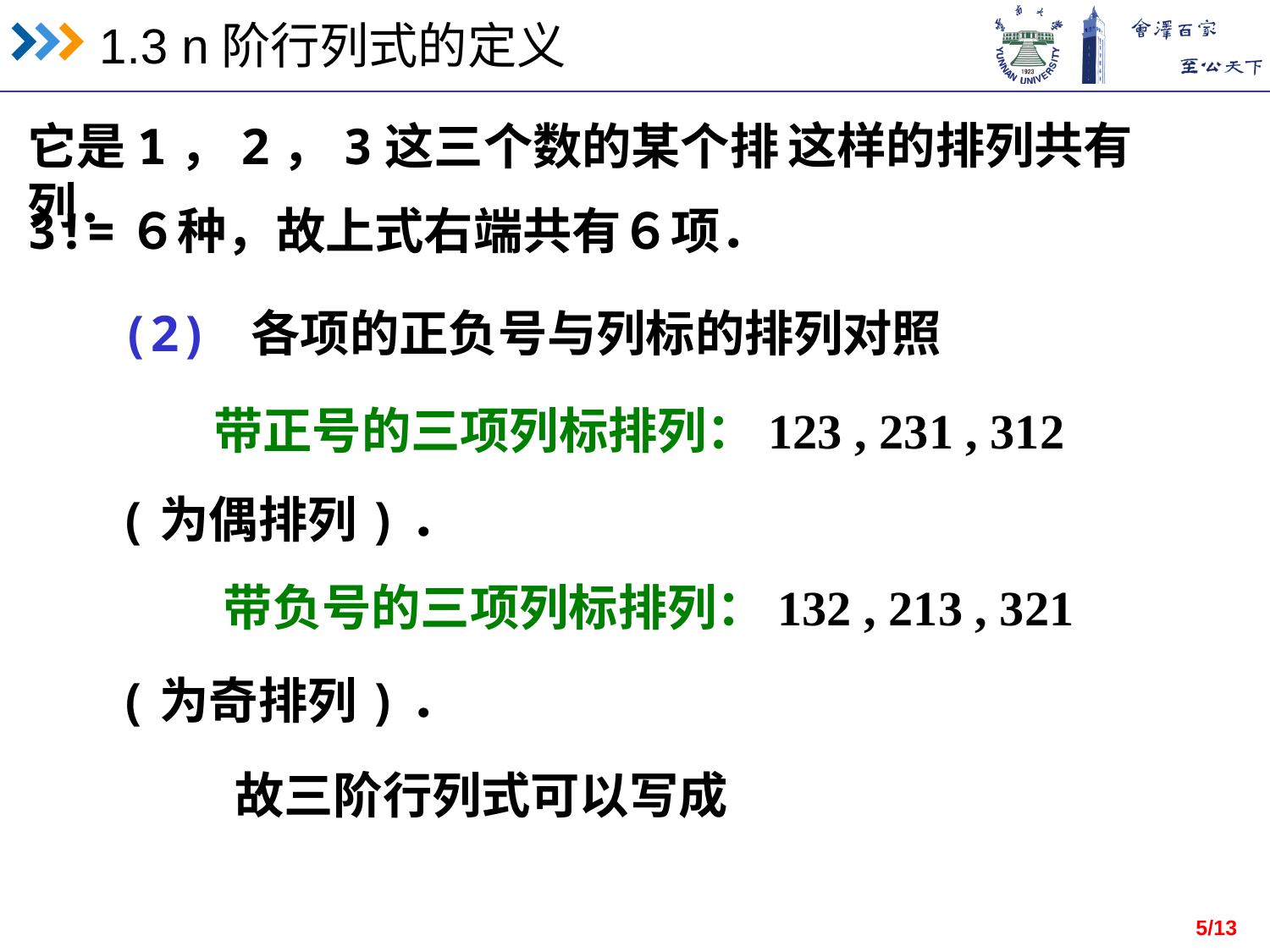

这样的排列共有
它是1，2，3这三个数的某个排列．
3!=６种，故上式右端共有６项．
(2) 各项的正负号与列标的排列对照
带正号的三项列标排列：123 , 231 , 312
(为偶排列)．
带负号的三项列标排列：132 , 213 , 321
(为奇排列)．
故三阶行列式可以写成